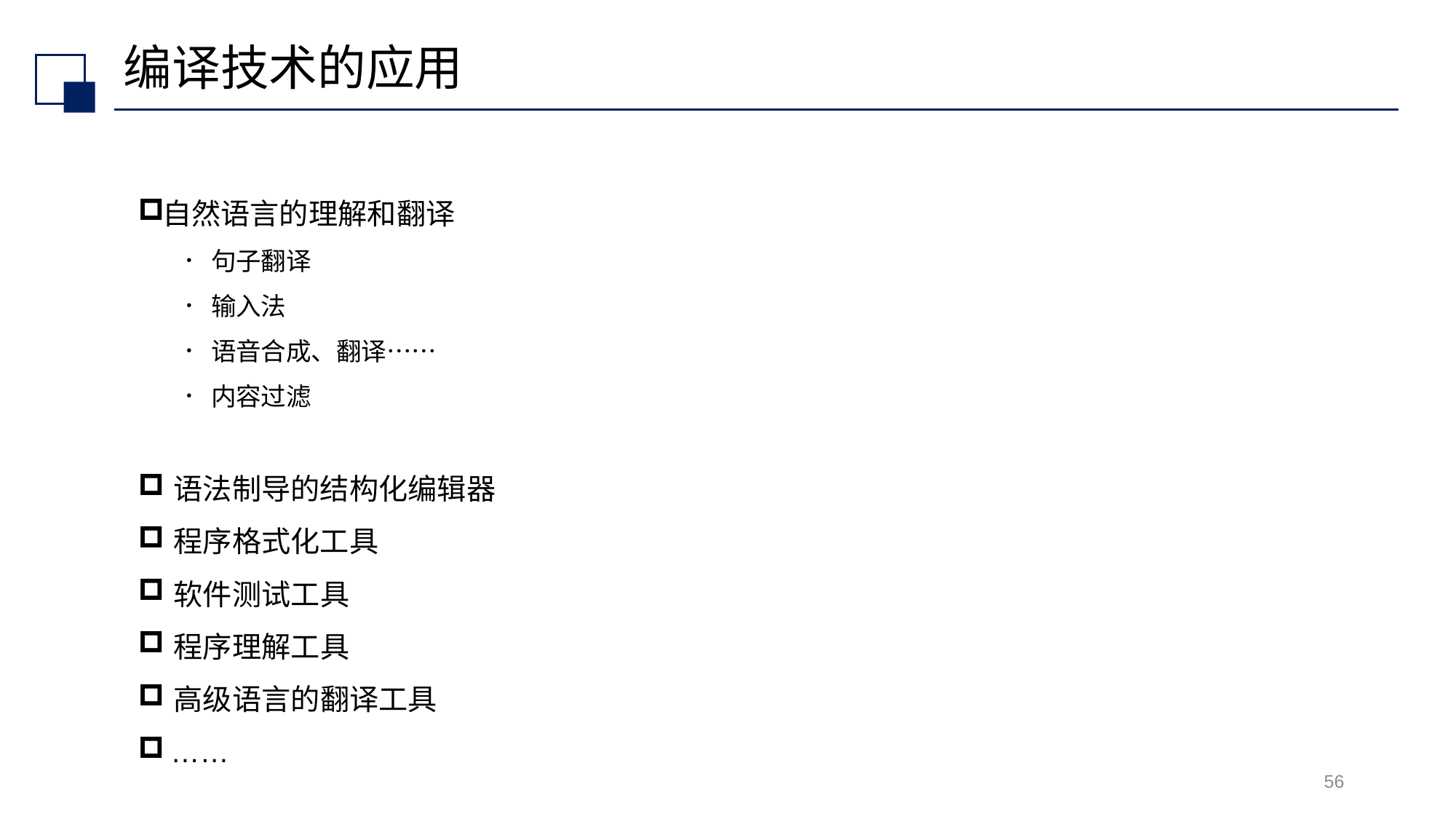

# 编译技术的应用
自然语言的理解和翻译
句子翻译
输入法
语音合成、翻译……
内容过滤

 语法制导的结构化编辑器
 程序格式化工具
 软件测试工具
 程序理解工具
 高级语言的翻译工具
 ……
56